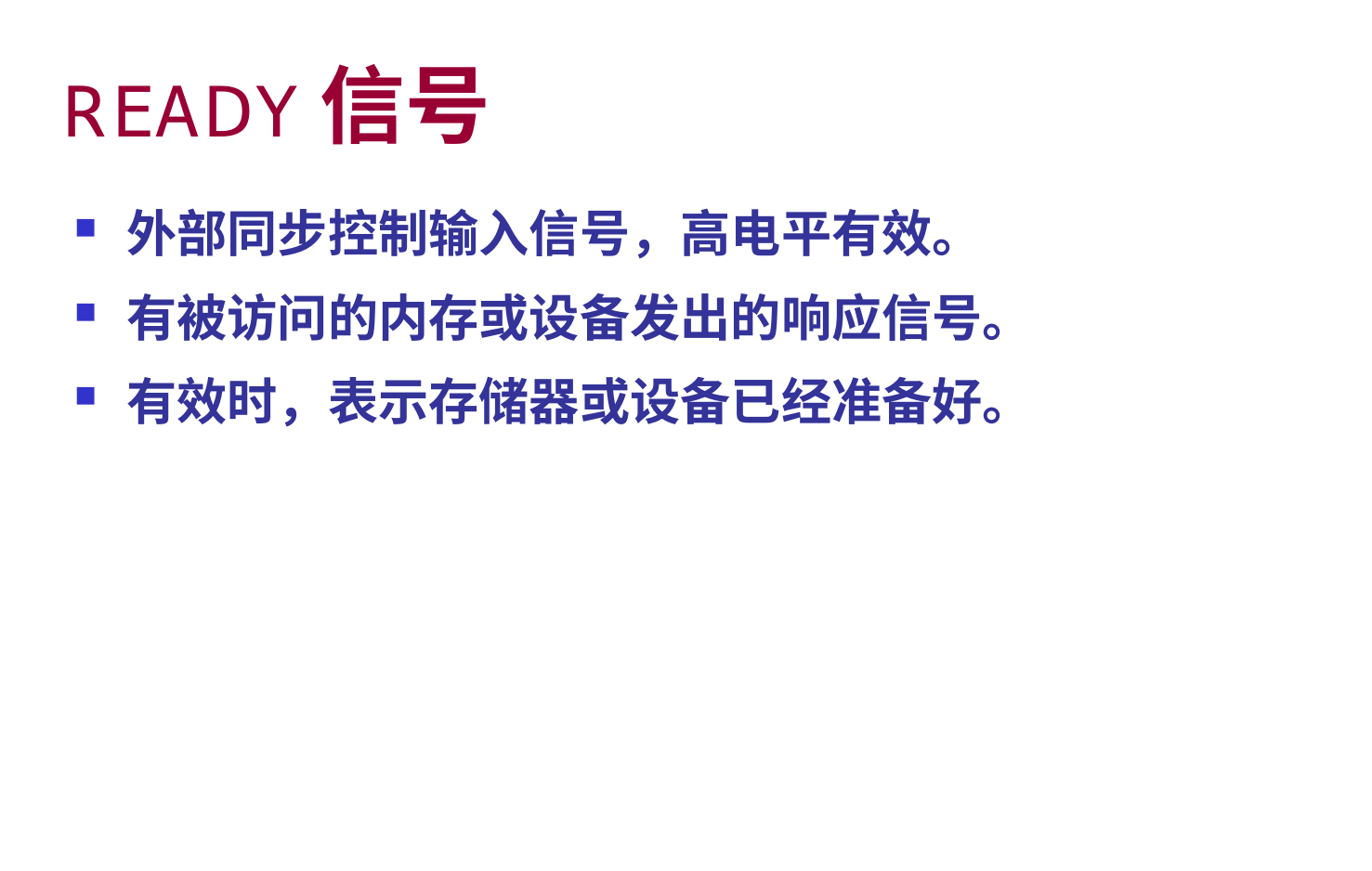

# READY信号
外部同步控制输入信号，高电平有效。
有被访问的内存或设备发出的响应信号。
有效时，表示存储器或设备已经准备好。
24